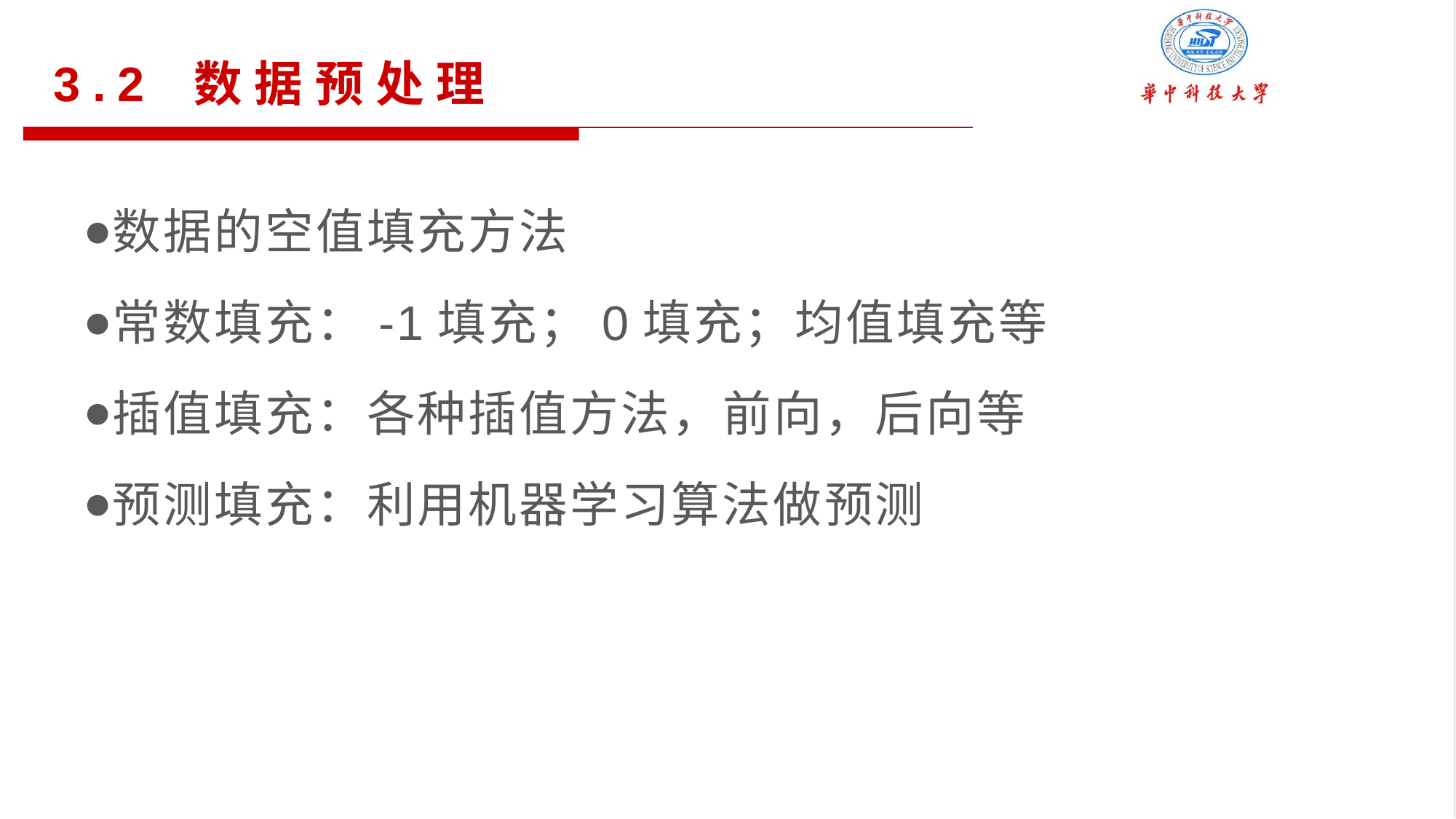

3.2 数据预处理

数据的空值填充方法
常数填充：-1填充；0填充；均值填充等
插值填充：各种插值方法，前向，后向等
预测填充：利用机器学习算法做预测